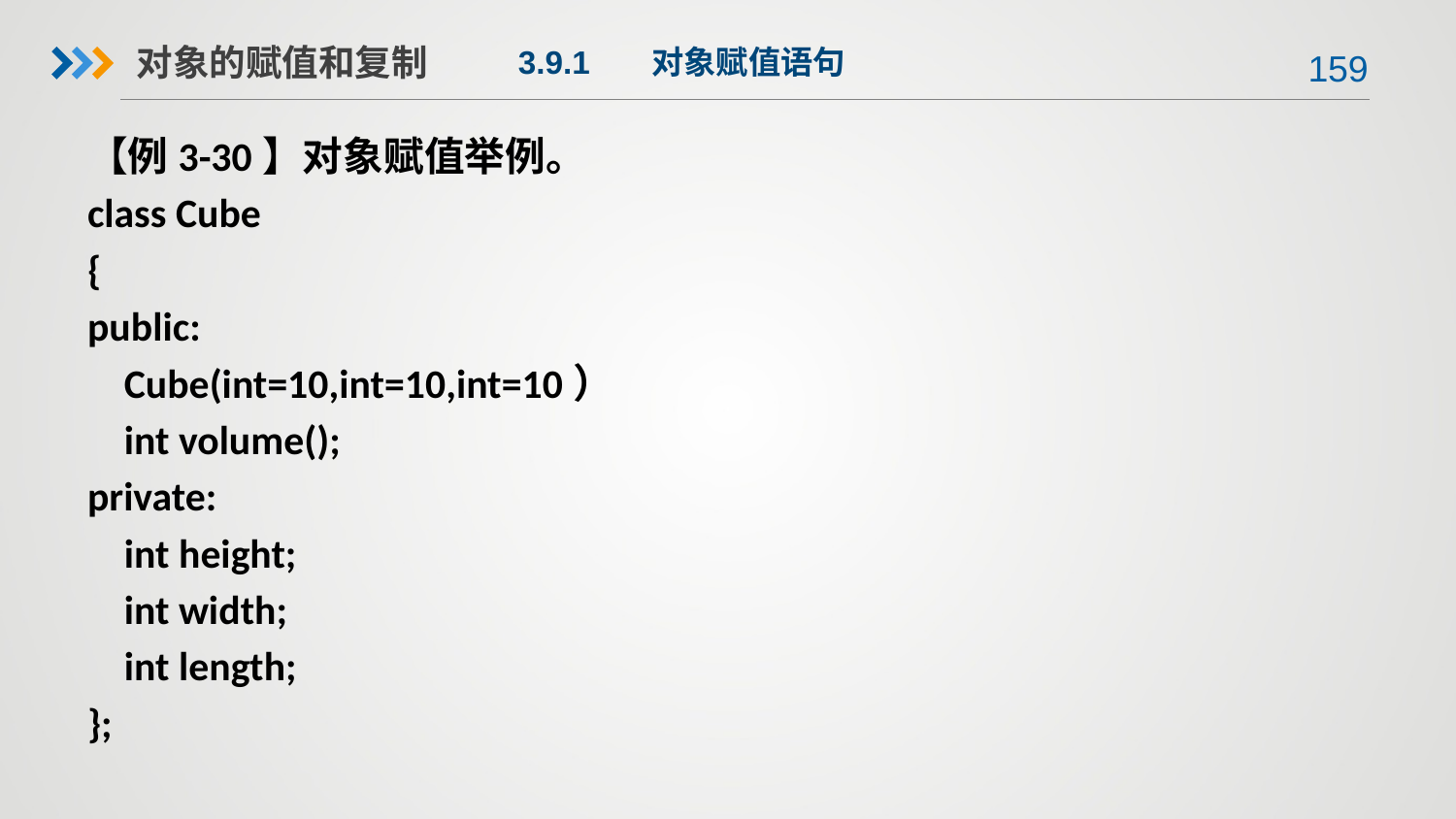

对象的赋值和复制
3.9.1      对象赋值语句
【例3-30】对象赋值举例。
class Cube
{
public:
    Cube(int=10,int=10,int=10）
    int volume();
private:
    int height;
    int width;
    int length;
};